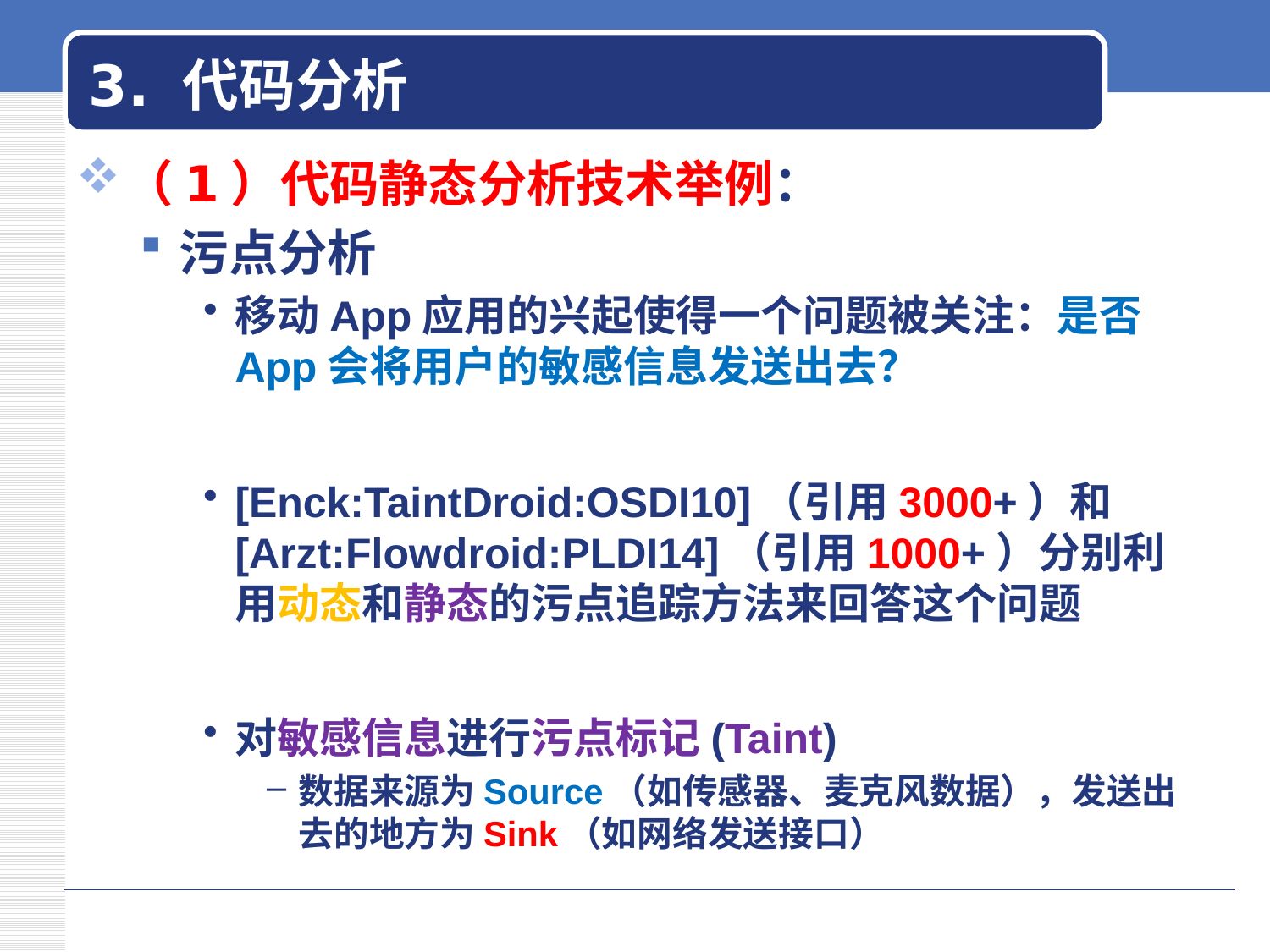

# 3. 代码分析
（1）代码静态分析技术举例：
污点分析
移动App应用的兴起使得一个问题被关注：是否App会将用户的敏感信息发送出去？

[Enck:TaintDroid:OSDI10]（引用3000+）和[Arzt:Flowdroid:PLDI14]（引用1000+）分别利用动态和静态的污点追踪方法来回答这个问题

对敏感信息进行污点标记(Taint)
数据来源为Source（如传感器、麦克风数据），发送出去的地方为Sink（如网络发送接口）